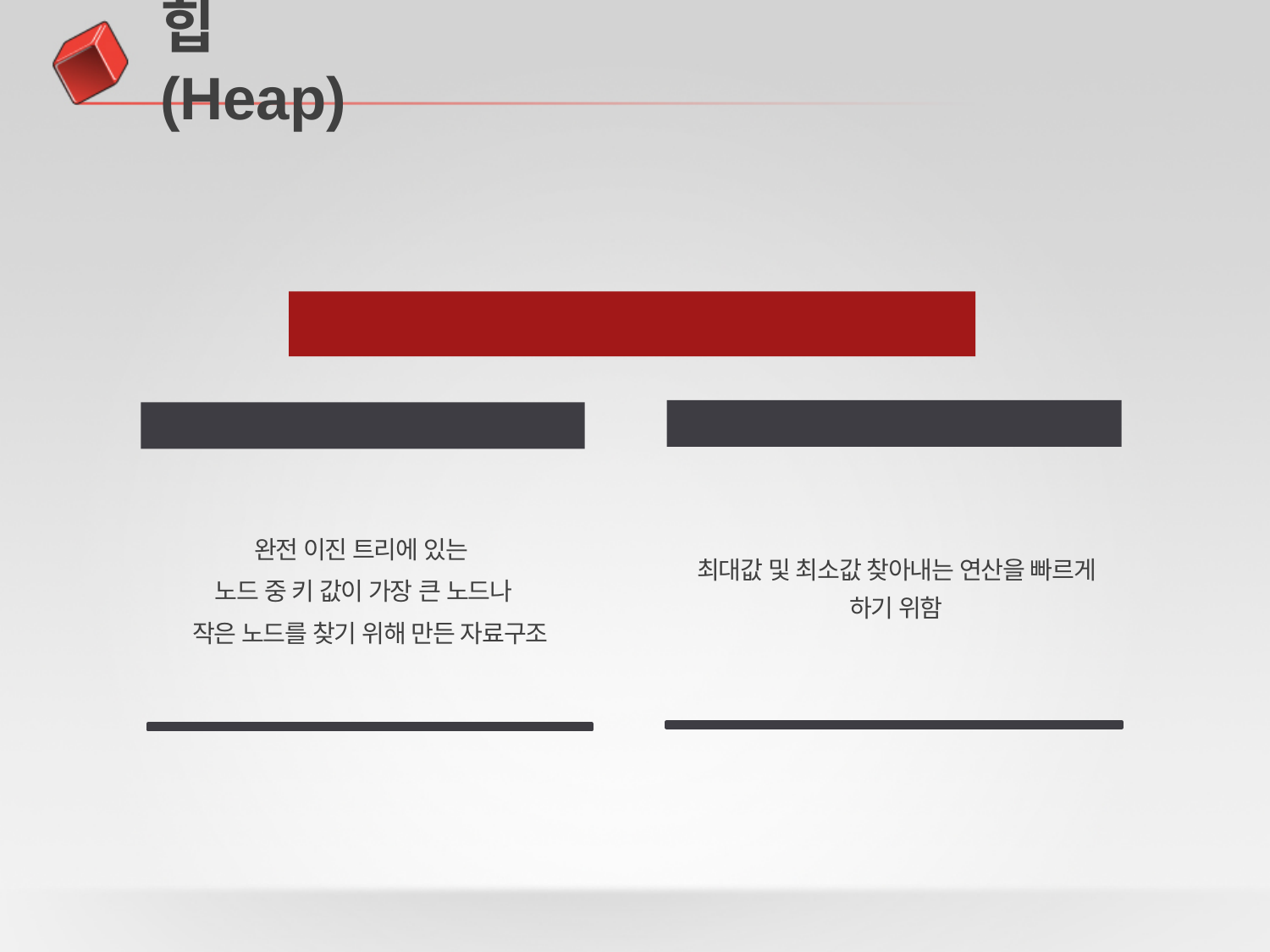

# 힙(Heap)
2-1
힙이란?
목적
정의
최대값 및 최소값 찾아내는 연산을 빠르게 하기 위함
완전 이진 트리에 있는
노드 중 키 값이 가장 큰 노드나
 작은 노드를 찾기 위해 만든 자료구조